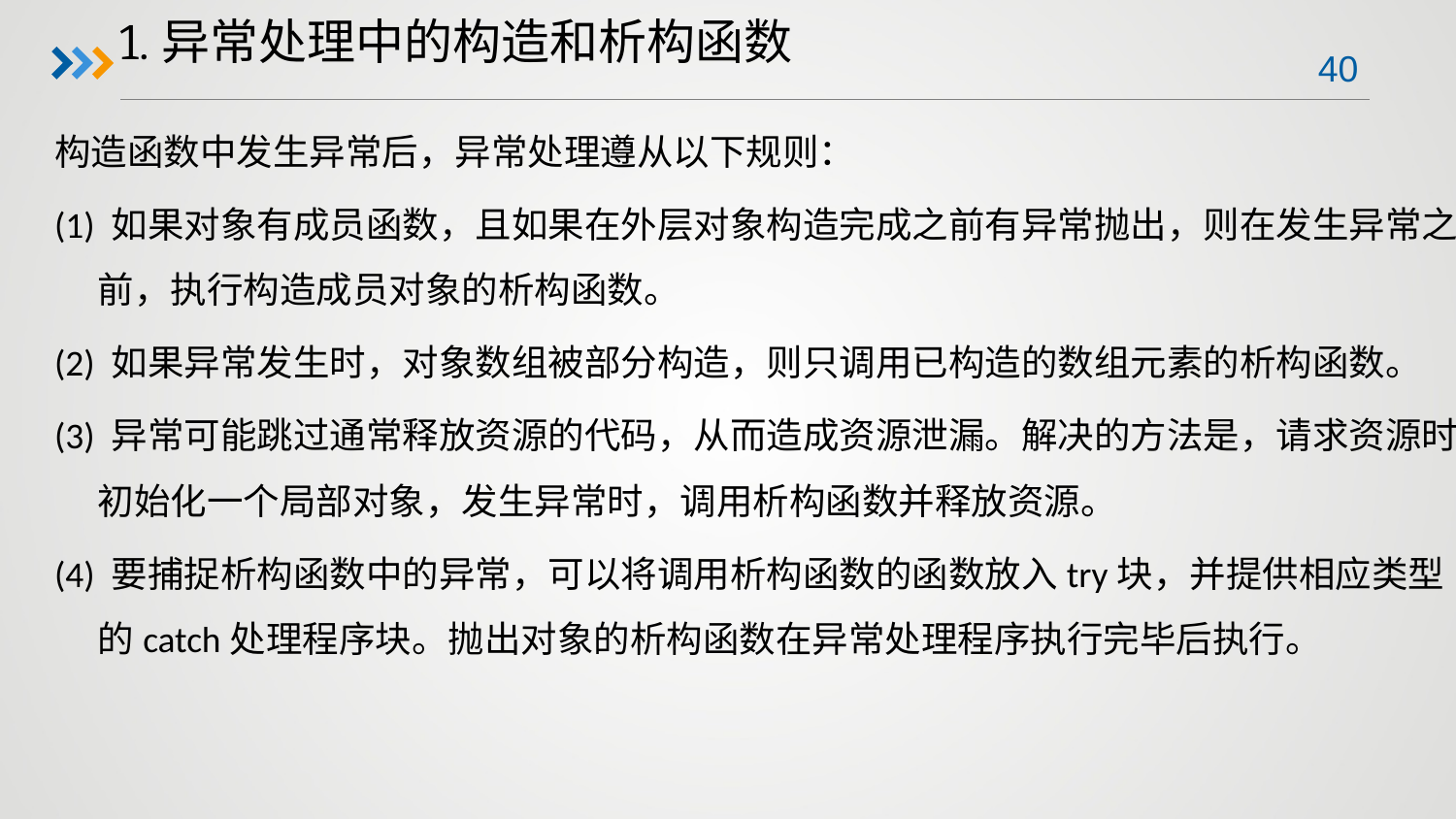

1.异常处理中的构造和析构函数

构造函数中发生异常后，异常处理遵从以下规则：
(1) 如果对象有成员函数，且如果在外层对象构造完成之前有异常抛出，则在发生异常之前，执行构造成员对象的析构函数。
(2) 如果异常发生时，对象数组被部分构造，则只调用已构造的数组元素的析构函数。
(3) 异常可能跳过通常释放资源的代码，从而造成资源泄漏。解决的方法是，请求资源时初始化一个局部对象，发生异常时，调用析构函数并释放资源。
(4) 要捕捉析构函数中的异常，可以将调用析构函数的函数放入try块，并提供相应类型的catch处理程序块。抛出对象的析构函数在异常处理程序执行完毕后执行。